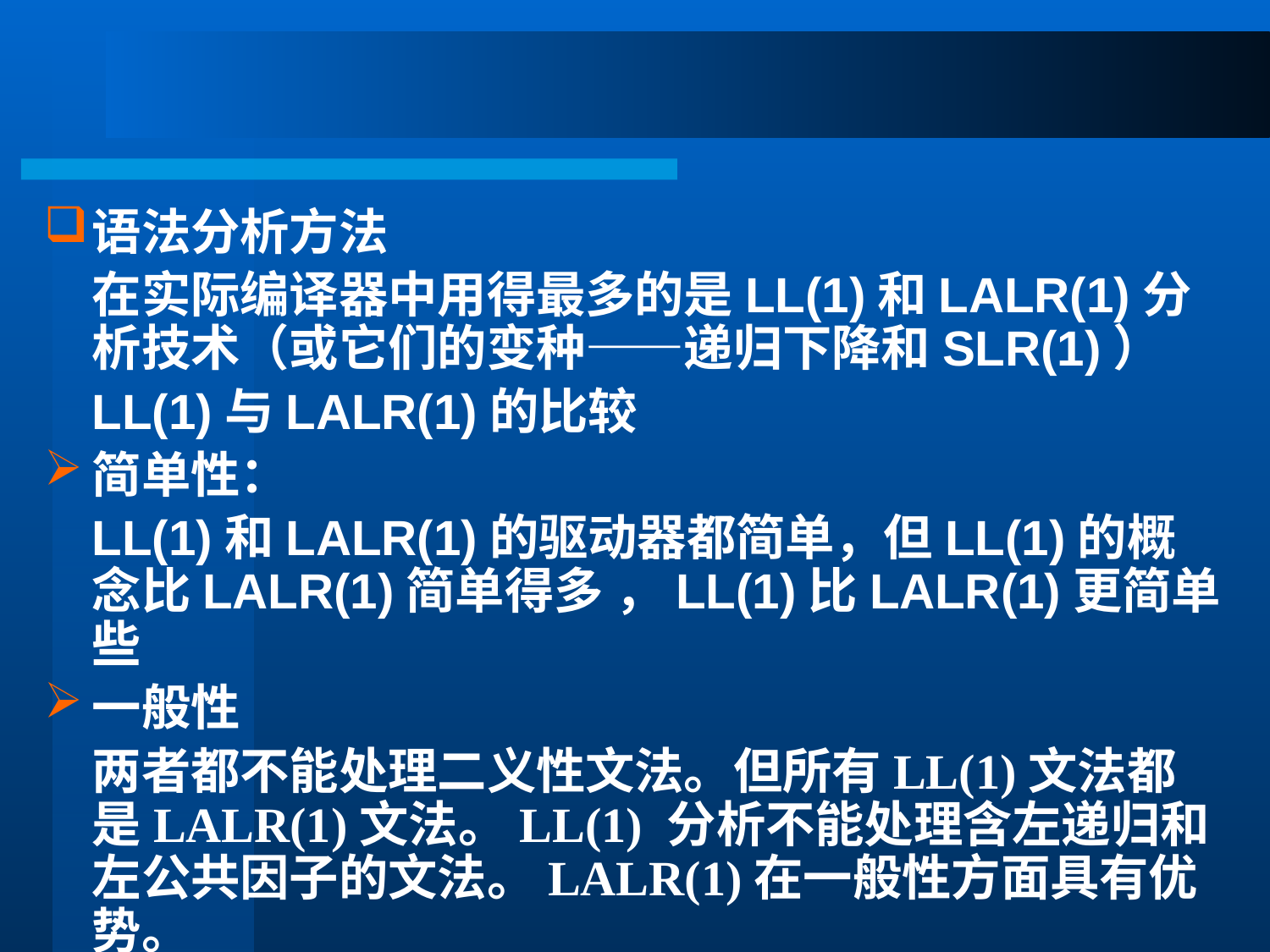

#
语法分析方法
	在实际编译器中用得最多的是LL(1)和LALR(1)分析技术（或它们的变种——递归下降和SLR(1)）
	LL(1)与LALR(1)的比较
简单性：
	LL(1)和LALR(1)的驱动器都简单，但LL(1)的概念比LALR(1)简单得多 ，LL(1)比LALR(1)更简单些
一般性
	两者都不能处理二义性文法。但所有LL(1)文法都是LALR(1)文法。LL(1) 分析不能处理含左递归和左公共因子的文法。LALR(1)在一般性方面具有优势。